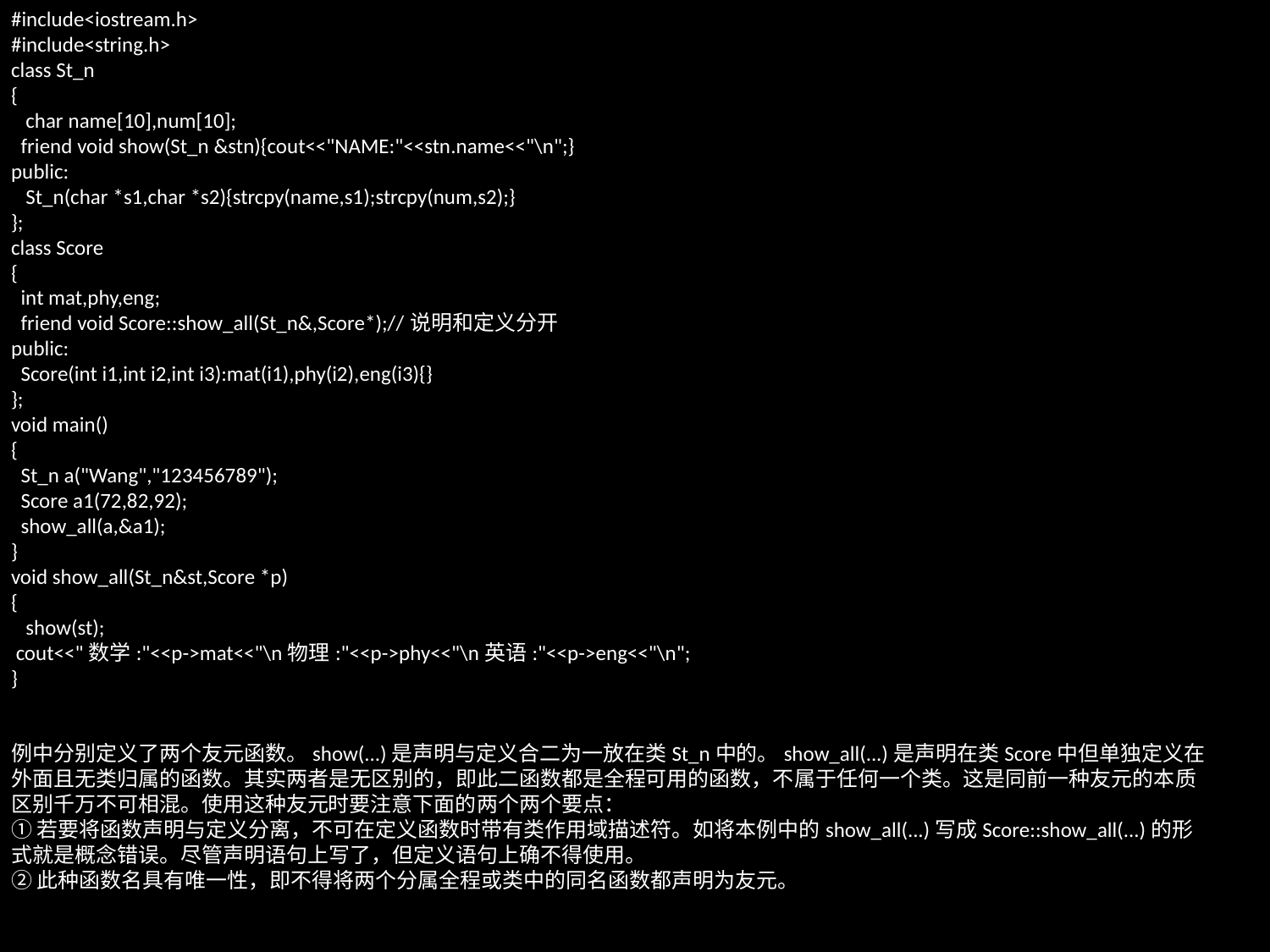

#include<iostream.h>
#include<string.h>
class St_n
{
   char name[10],num[10];
  friend void show(St_n &stn){cout<<"NAME:"<<stn.name<<"\n";}
public:
   St_n(char *s1,char *s2){strcpy(name,s1);strcpy(num,s2);}
};
class Score
{
  int mat,phy,eng;
  friend void Score::show_all(St_n&,Score*);//说明和定义分开
public:
  Score(int i1,int i2,int i3):mat(i1),phy(i2),eng(i3){}
};
void main()
{
  St_n a("Wang","123456789");
  Score a1(72,82,92);
  show_all(a,&a1);
}
void show_all(St_n&st,Score *p)
{
   show(st);
 cout<<"数学:"<<p->mat<<"\n物理:"<<p->phy<<"\n英语:"<<p->eng<<"\n";
}

例中分别定义了两个友元函数。show(...)是声明与定义合二为一放在类St_n中的。show_all(...)是声明在类Score中但单独定义在外面且无类归属的函数。其实两者是无区别的，即此二函数都是全程可用的函数，不属于任何一个类。这是同前一种友元的本质区别千万不可相混。使用这种友元时要注意下面的两个两个要点：
①若要将函数声明与定义分离，不可在定义函数时带有类作用域描述符。如将本例中的show_all(...)写成Score::show_all(...)的形式就是概念错误。尽管声明语句上写了，但定义语句上确不得使用。
②此种函数名具有唯一性，即不得将两个分属全程或类中的同名函数都声明为友元。